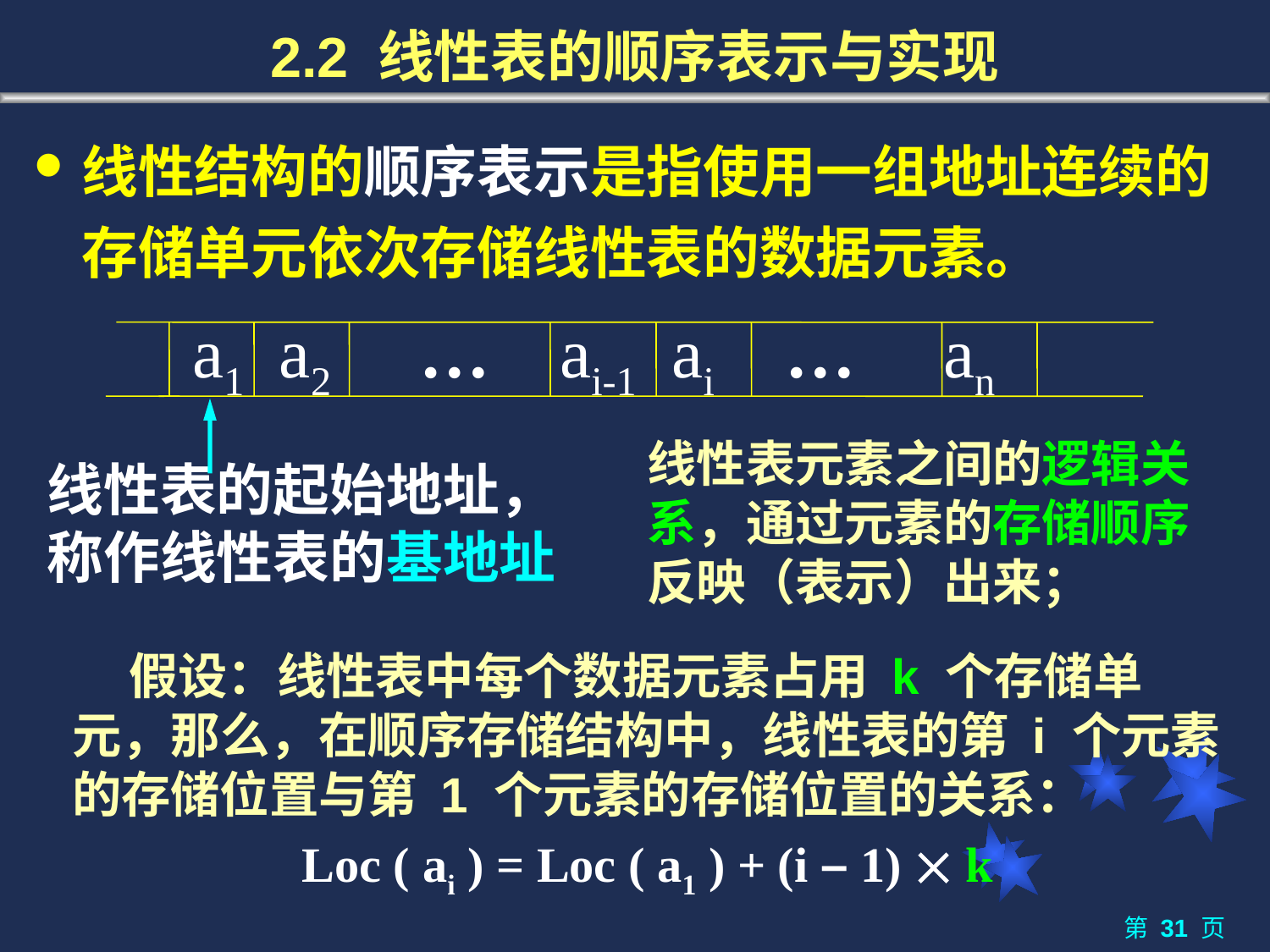

# 2.2 线性表的顺序表示与实现
线性结构的顺序表示是指使用一组地址连续的存储单元依次存储线性表的数据元素。
 a1  a2     …    ai-1  ai    …     an

线性表元素之间的逻辑关系，通过元素的存储顺序反映（表示）出来；
线性表的起始地址，
称作线性表的基地址
    假设：线性表中每个数据元素占用 k 个存储单元，那么，在顺序存储结构中，线性表的第 i 个元素的存储位置与第 1 个元素的存储位置的关系：
Loc ( ai ) = Loc ( a1 ) + (i – 1) × k
第 31 页